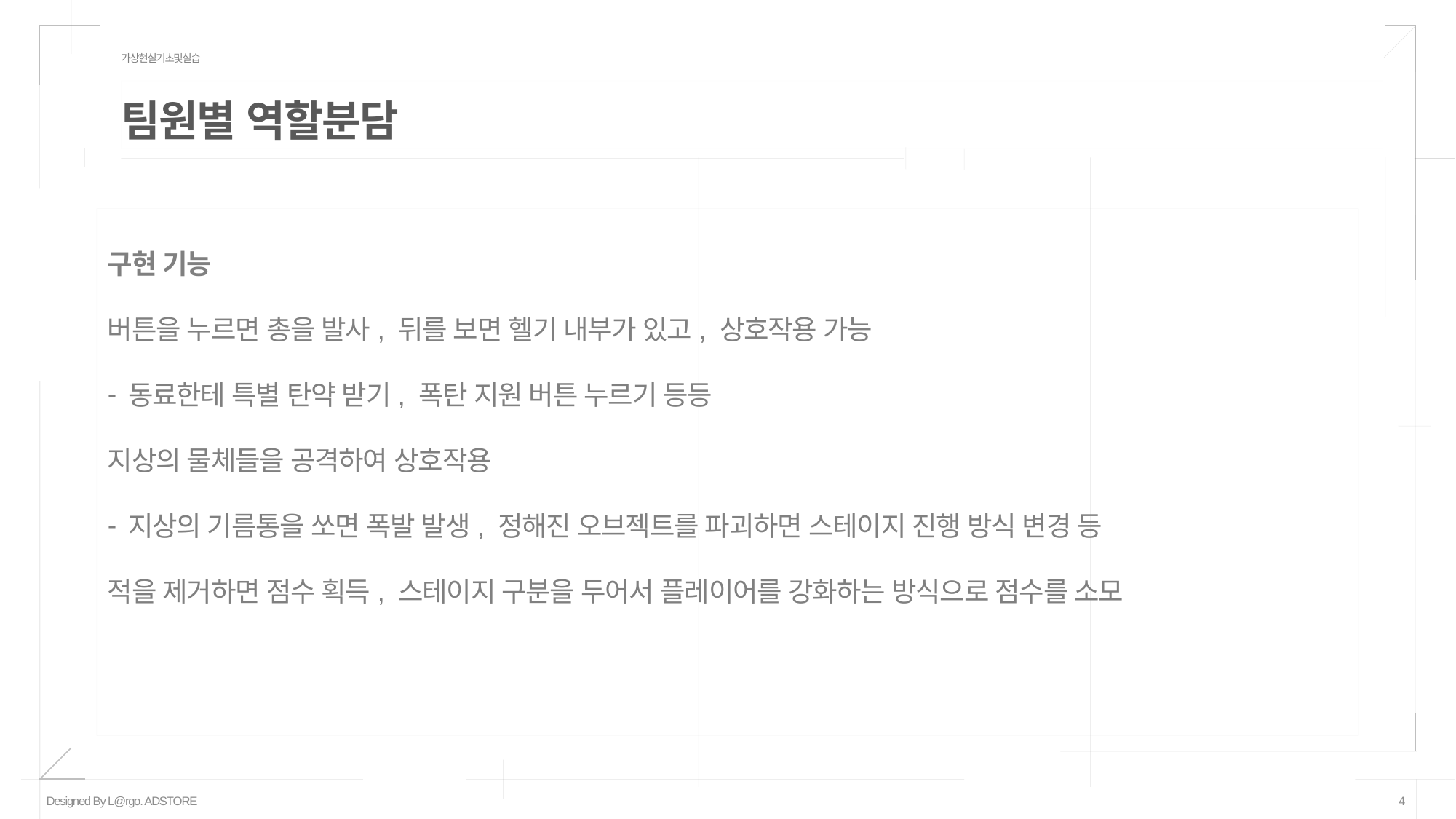

가상현실기초및실습
# 팀원별 역할분담
구현 기능
버튼을 누르면 총을 발사, 뒤를 보면 헬기 내부가 있고, 상호작용 가능
동료한테 특별 탄약 받기, 폭탄 지원 버튼 누르기 등등
지상의 물체들을 공격하여 상호작용
지상의 기름통을 쏘면 폭발 발생, 정해진 오브젝트를 파괴하면 스테이지 진행 방식 변경 등
적을 제거하면 점수 획득, 스테이지 구분을 두어서 플레이어를 강화하는 방식으로 점수를 소모
Designed By L@rgo. ADSTORE
4